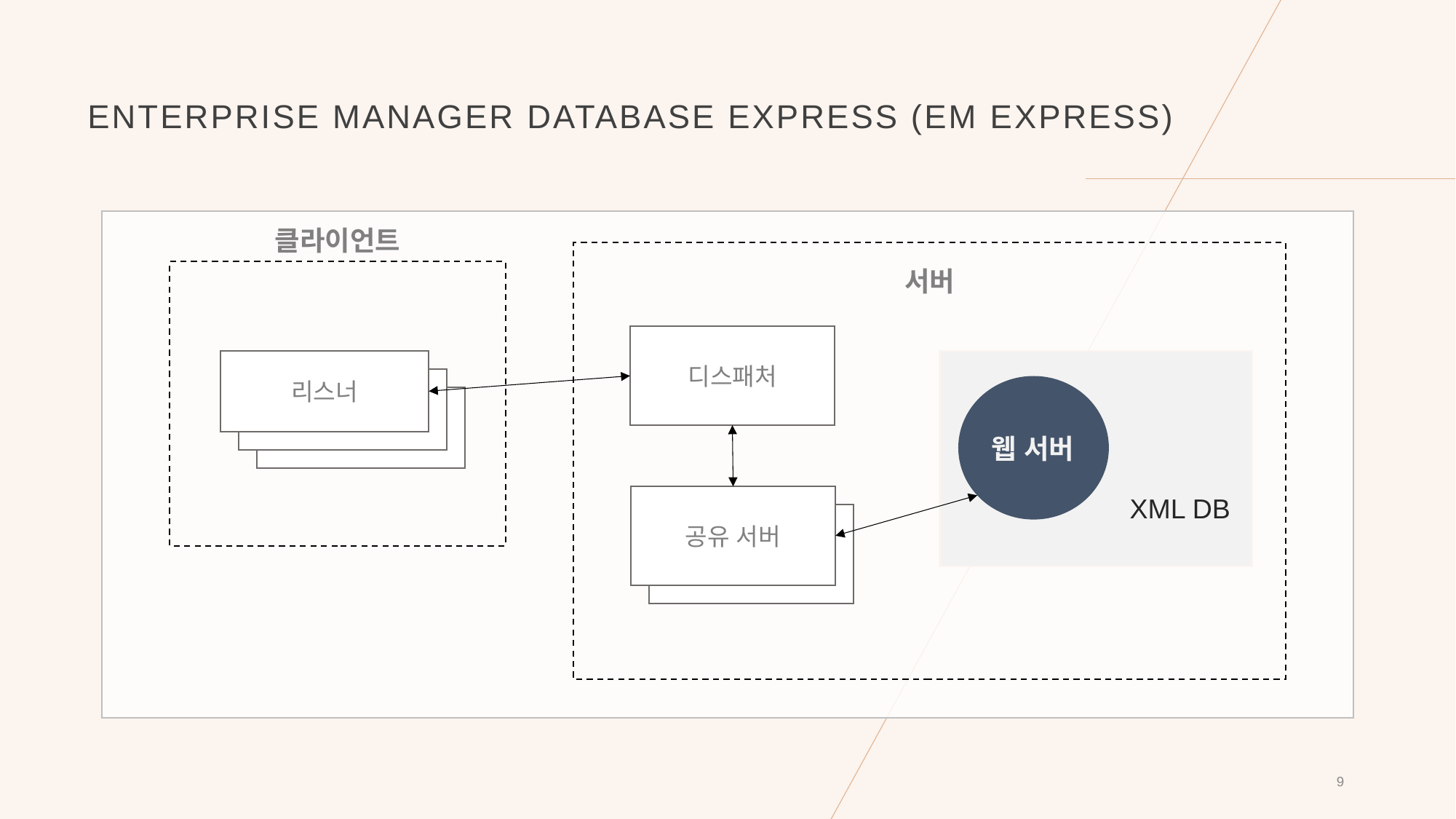

# Enterprise manager database express (em express)

서버

클라이언트

디스패처
리스너

                      XML DB

웹 서버
공유 서버

서버
프로세스
9